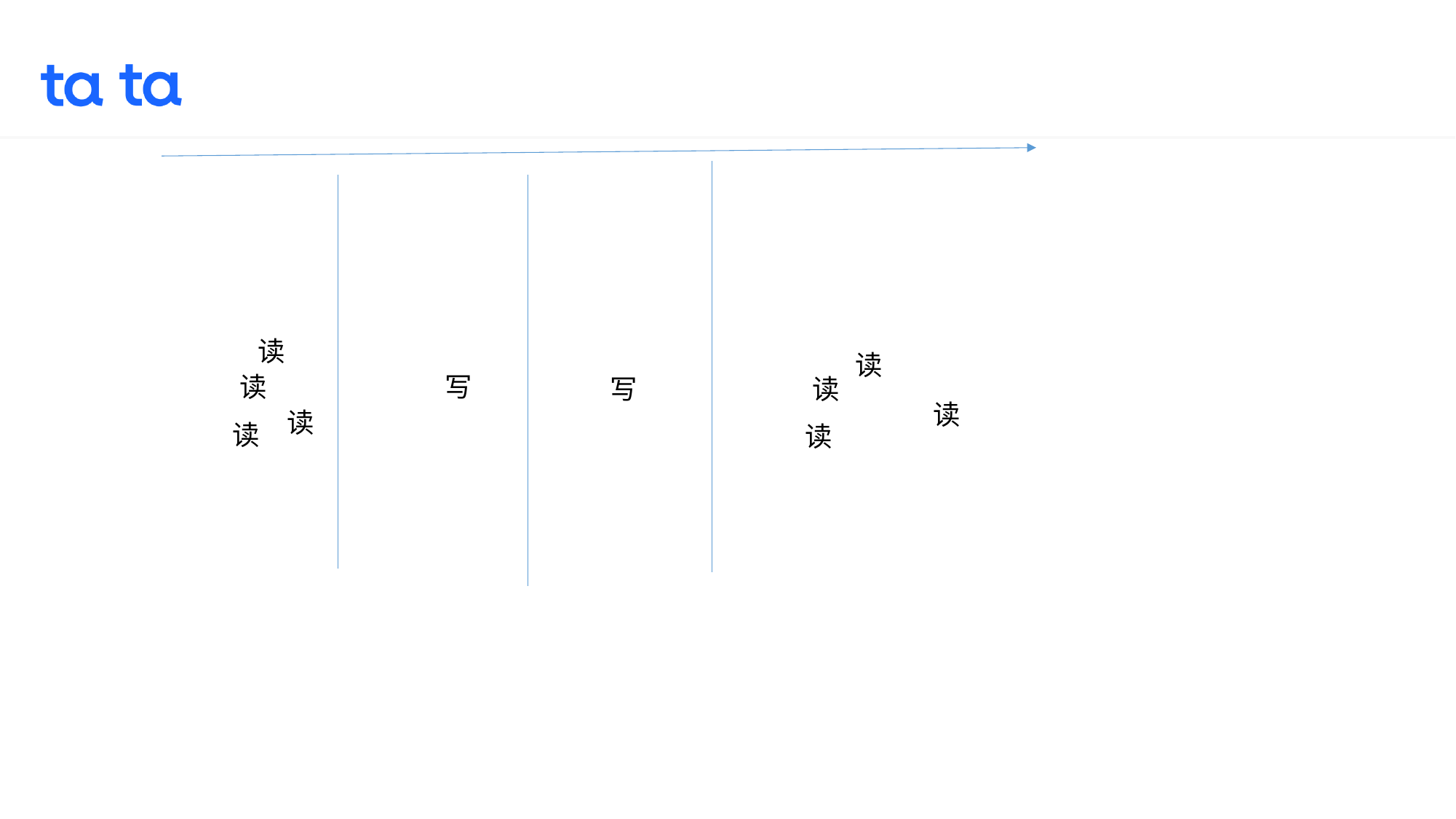

读
读
读
写
写
读
读
读
读
读